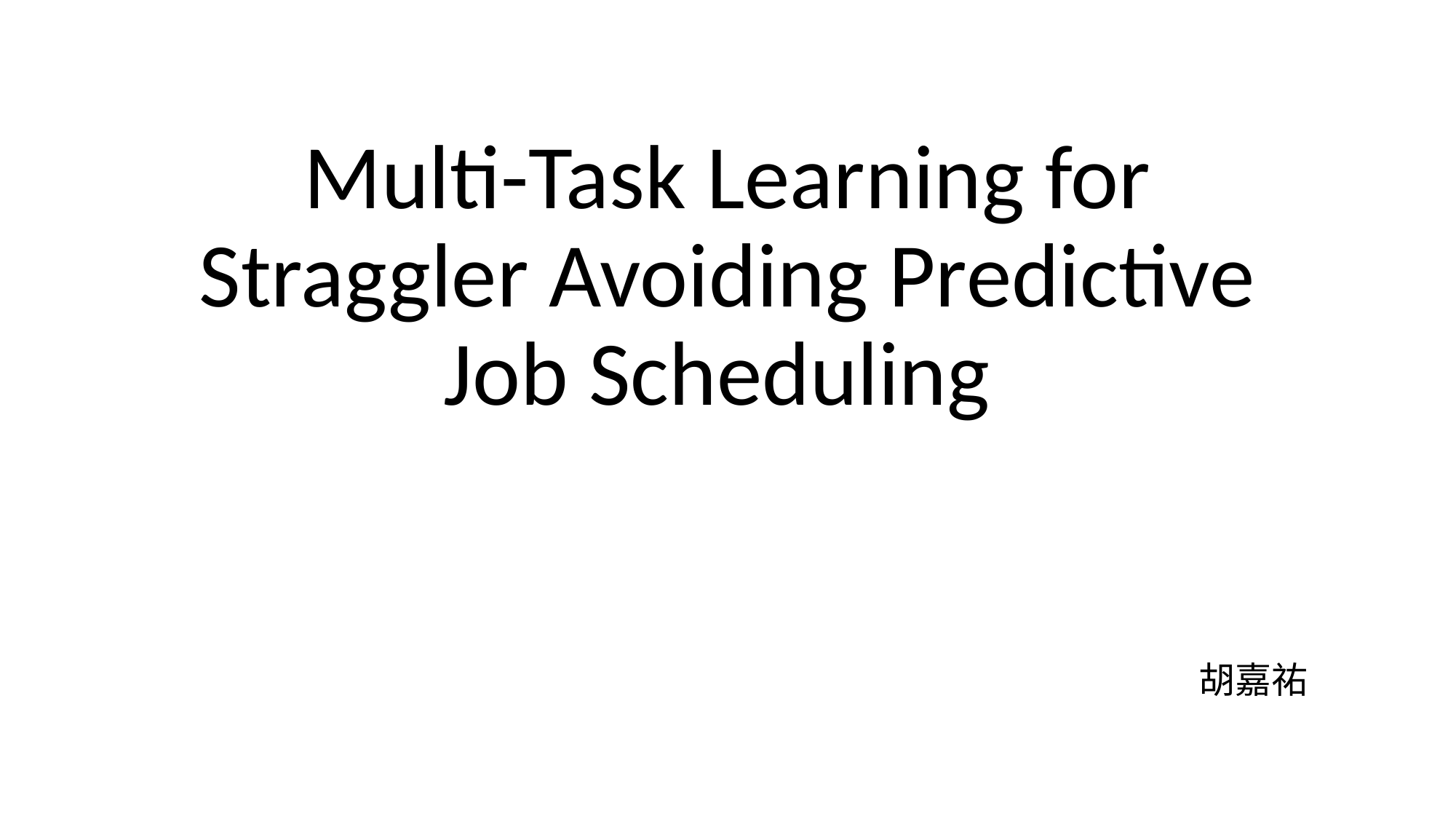

# Multi-Task Learning for Straggler Avoiding Predictive Job Scheduling
胡嘉祐